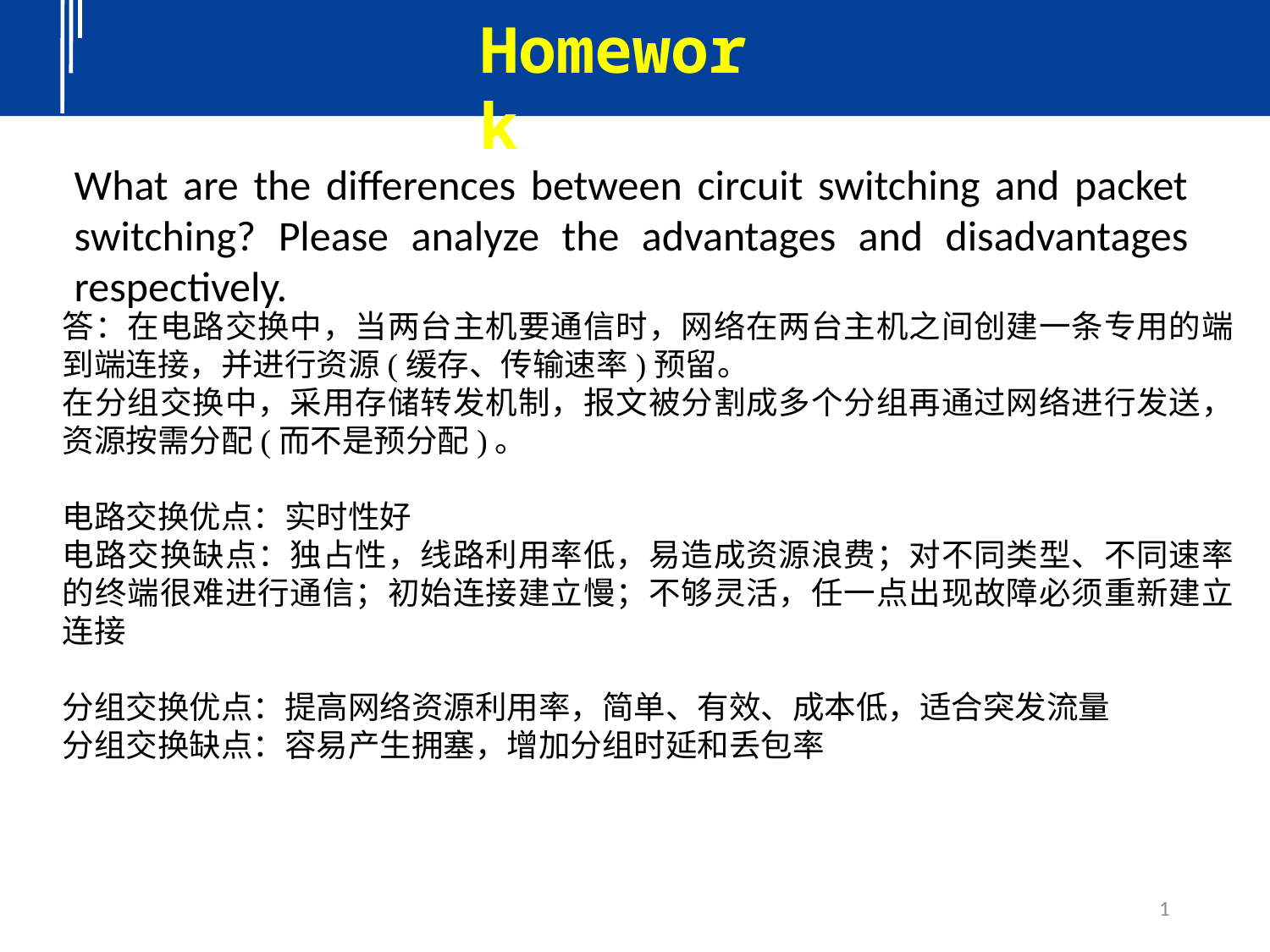

Homework
What are the differences between circuit switching and packet switching? Please analyze the advantages and disadvantages respectively.
答：在电路交换中，当两台主机要通信时，网络在两台主机之间创建一条专用的端到端连接，并进行资源(缓存、传输速率)预留。
在分组交换中，采用存储转发机制，报文被分割成多个分组再通过网络进行发送，资源按需分配(而不是预分配)。

电路交换优点：实时性好
电路交换缺点：独占性，线路利用率低，易造成资源浪费；对不同类型、不同速率的终端很难进行通信；初始连接建立慢；不够灵活，任一点出现故障必须重新建立连接

分组交换优点：提高网络资源利用率，简单、有效、成本低，适合突发流量
分组交换缺点：容易产生拥塞，增加分组时延和丢包率

1